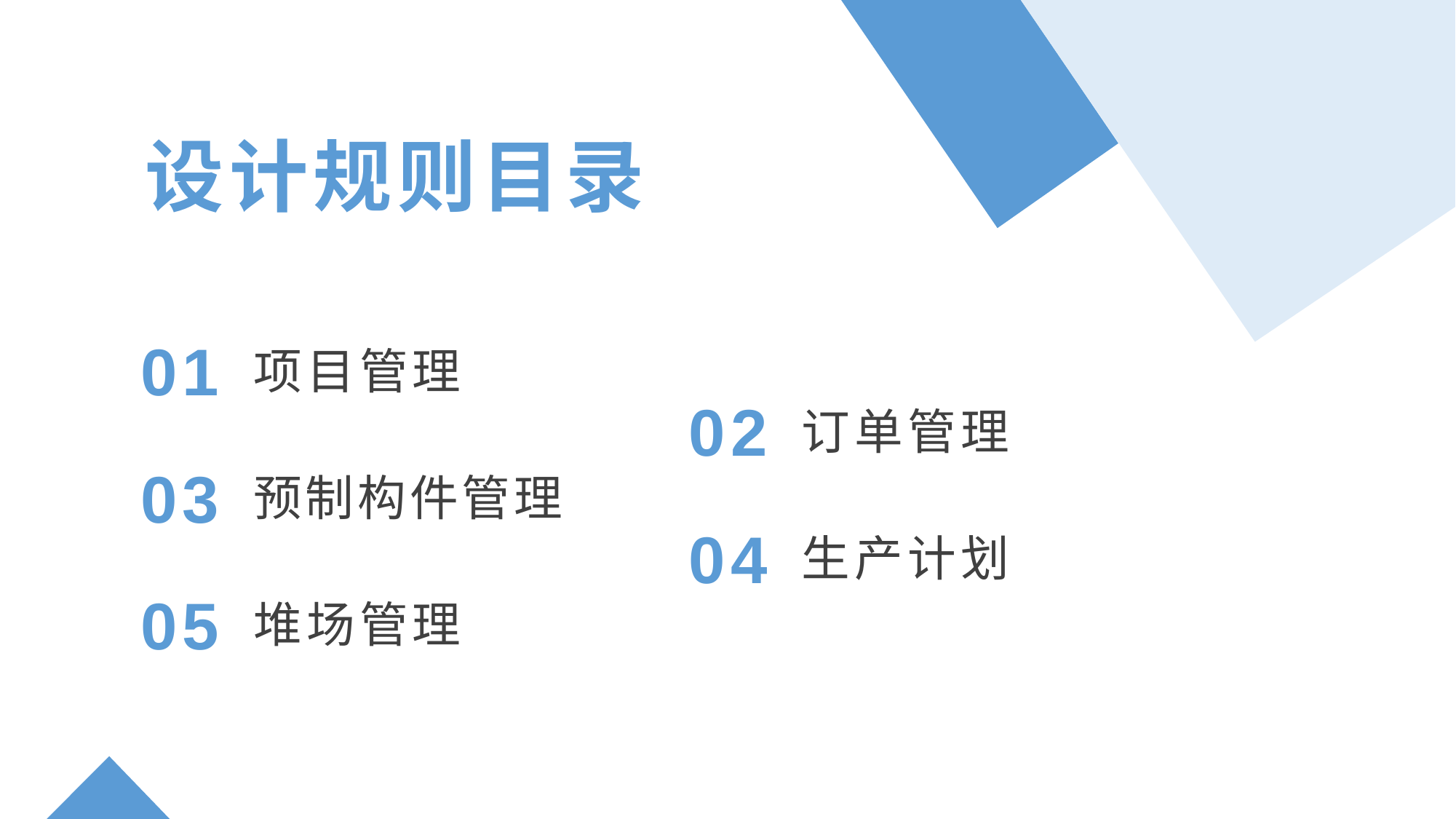

设计规则目录
项目管理
01
订单管理
02
预制构件管理
03
生产计划
04
堆场管理
05